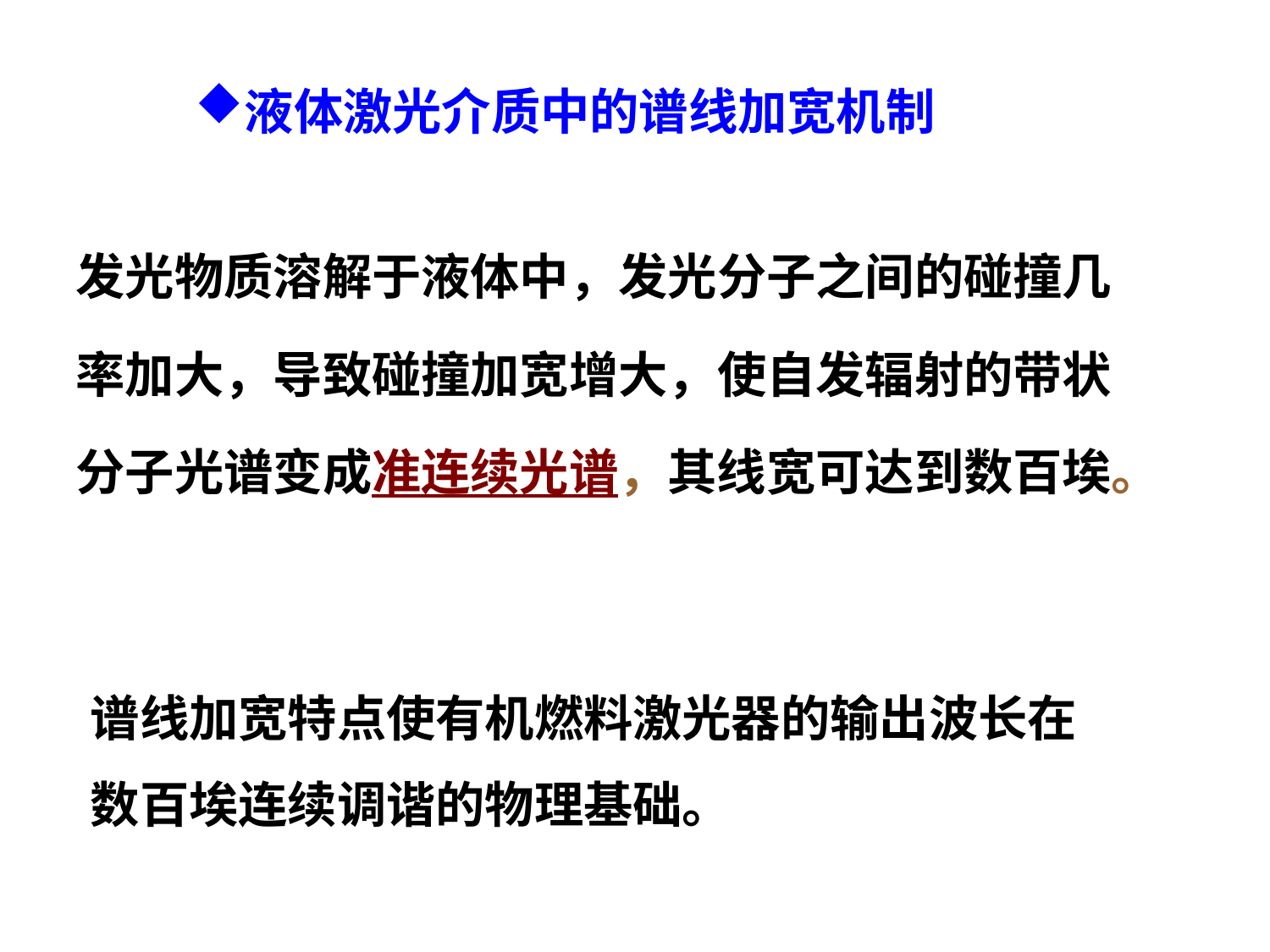

液体激光介质中的谱线加宽机制
发光物质溶解于液体中，发光分子之间的碰撞几率加大，导致碰撞加宽增大，使自发辐射的带状分子光谱变成准连续光谱，其线宽可达到数百埃。
谱线加宽特点使有机燃料激光器的输出波长在数百埃连续调谐的物理基础。